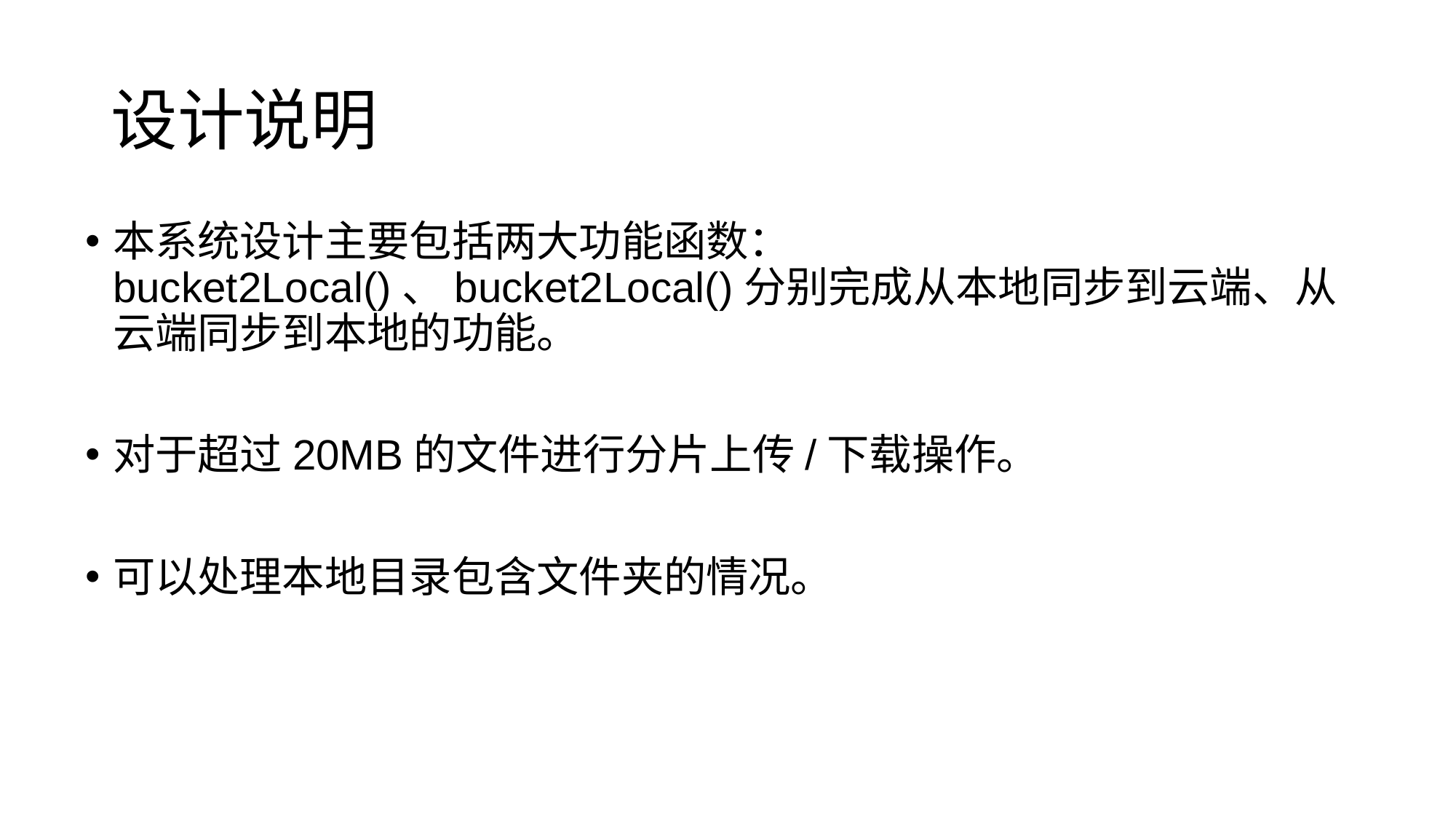

# 设计说明
本系统设计主要包括两大功能函数： bucket2Local()、bucket2Local()分别完成从本地同步到云端、从云端同步到本地的功能。

对于超过20MB的文件进行分片上传/下载操作。

可以处理本地目录包含文件夹的情况。